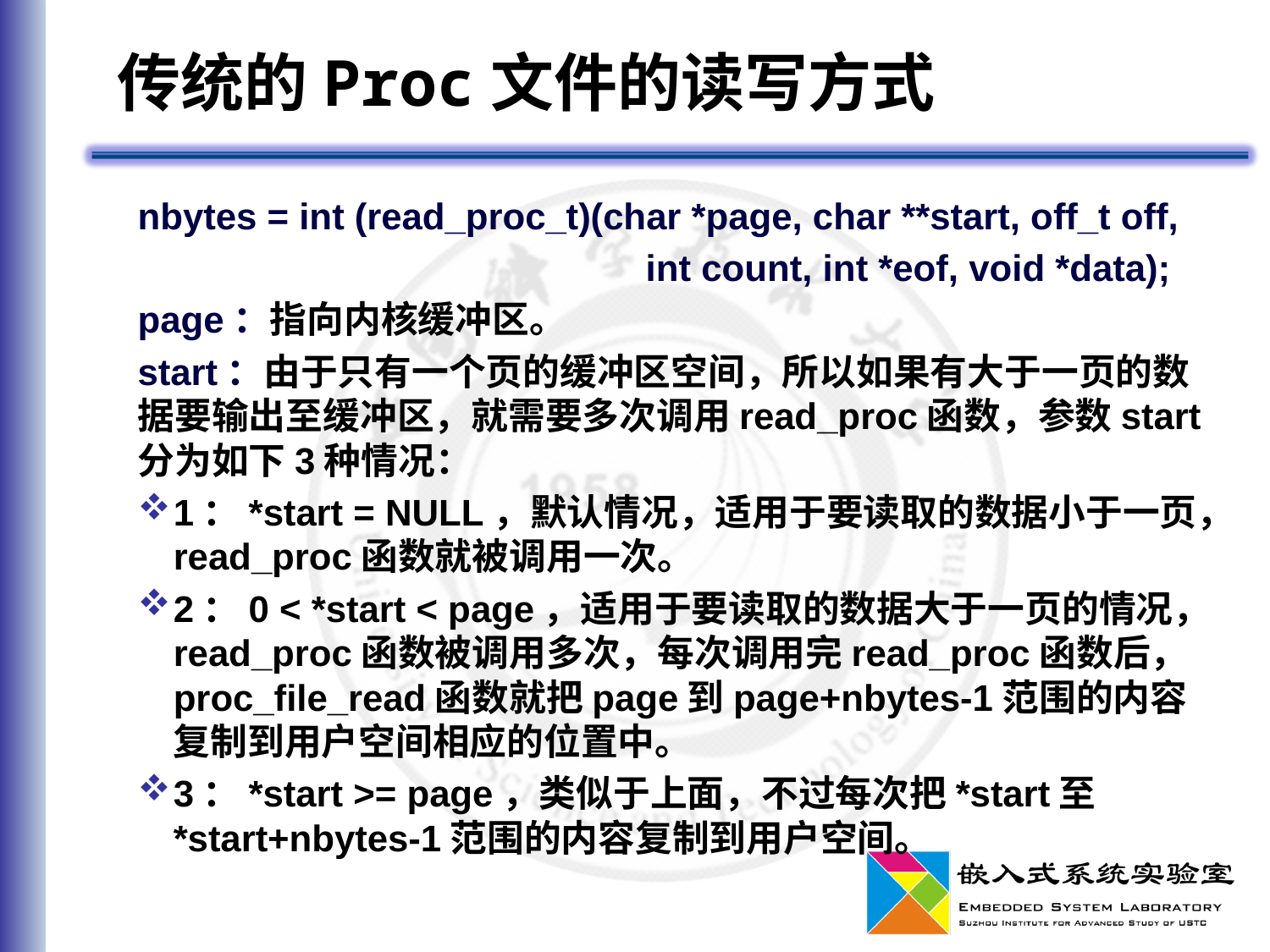

# 传统的Proc文件的读写方式
nbytes = int (read_proc_t)(char *page, char **start, off_t off,
			  	int count, int *eof, void *data);
page：指向内核缓冲区。
start：由于只有一个页的缓冲区空间，所以如果有大于一页的数据要输出至缓冲区，就需要多次调用read_proc函数，参数start分为如下3种情况：
1：*start = NULL，默认情况，适用于要读取的数据小于一页，read_proc函数就被调用一次。
2：0 < *start < page，适用于要读取的数据大于一页的情况，read_proc函数被调用多次，每次调用完read_proc函数后，proc_file_read函数就把page到page+nbytes-1范围的内容复制到用户空间相应的位置中。
3：*start >= page，类似于上面，不过每次把*start至*start+nbytes-1范围的内容复制到用户空间。